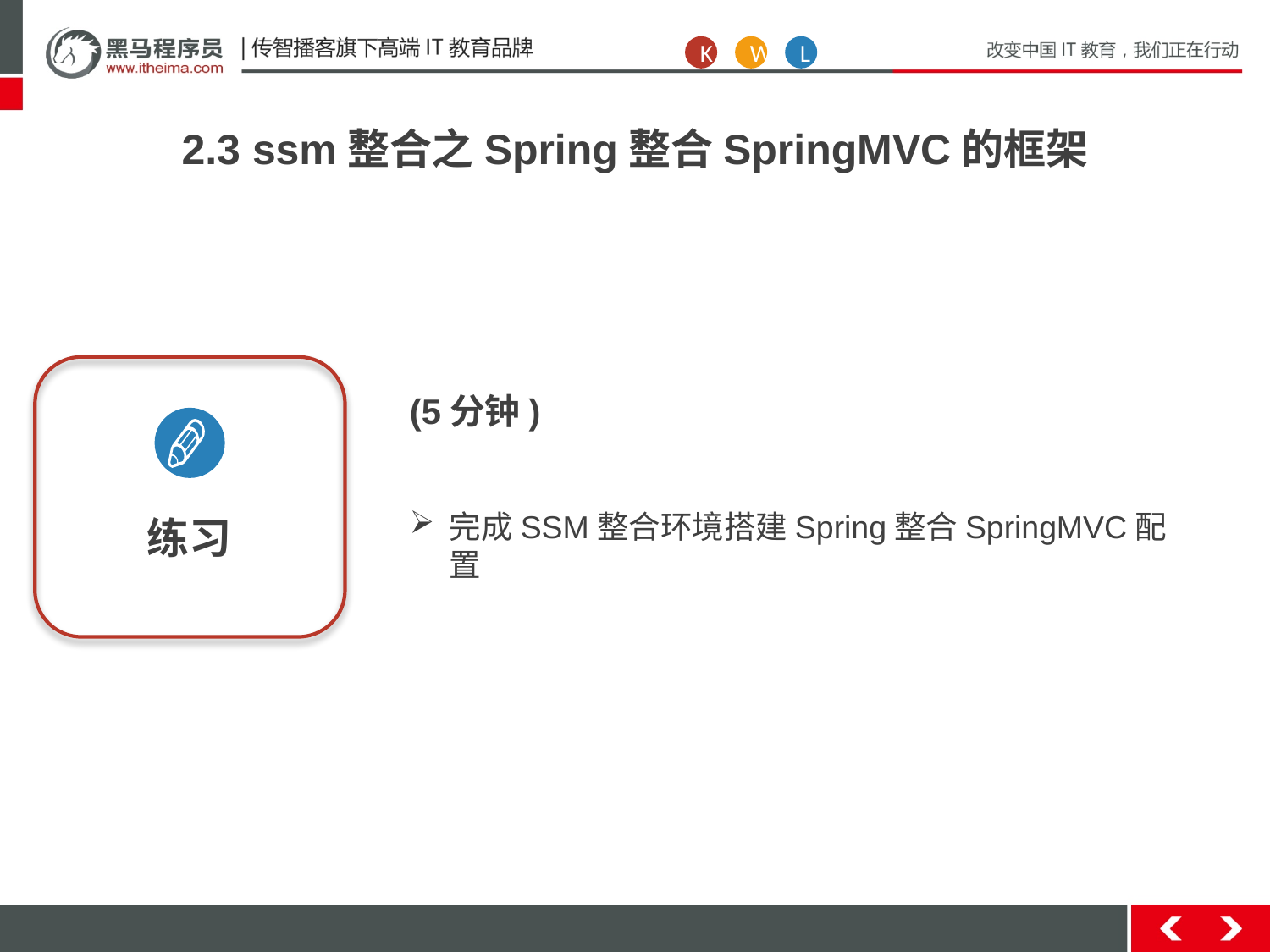

K
W
L
2.3 ssm整合之Spring整合SpringMVC的框架

练习
(5分钟)

完成SSM整合环境搭建Spring整合SpringMVC配置